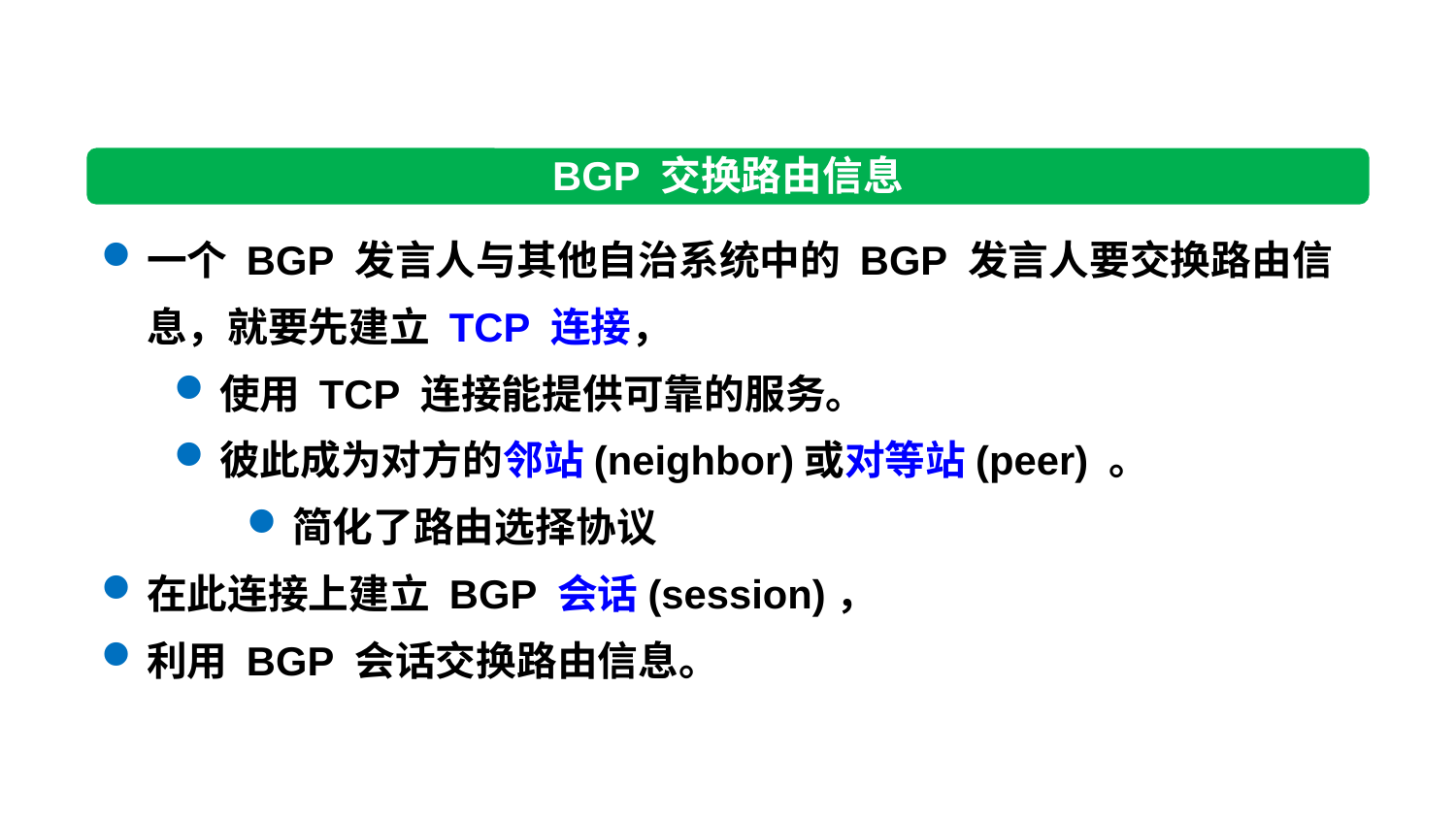

BGP 交换路由信息

一个 BGP 发言人与其他自治系统中的 BGP 发言人要交换路由信息，就要先建立 TCP 连接，
使用 TCP 连接能提供可靠的服务。
彼此成为对方的邻站(neighbor)或对等站(peer) 。
简化了路由选择协议
在此连接上建立 BGP 会话(session)，
利用 BGP 会话交换路由信息。
187